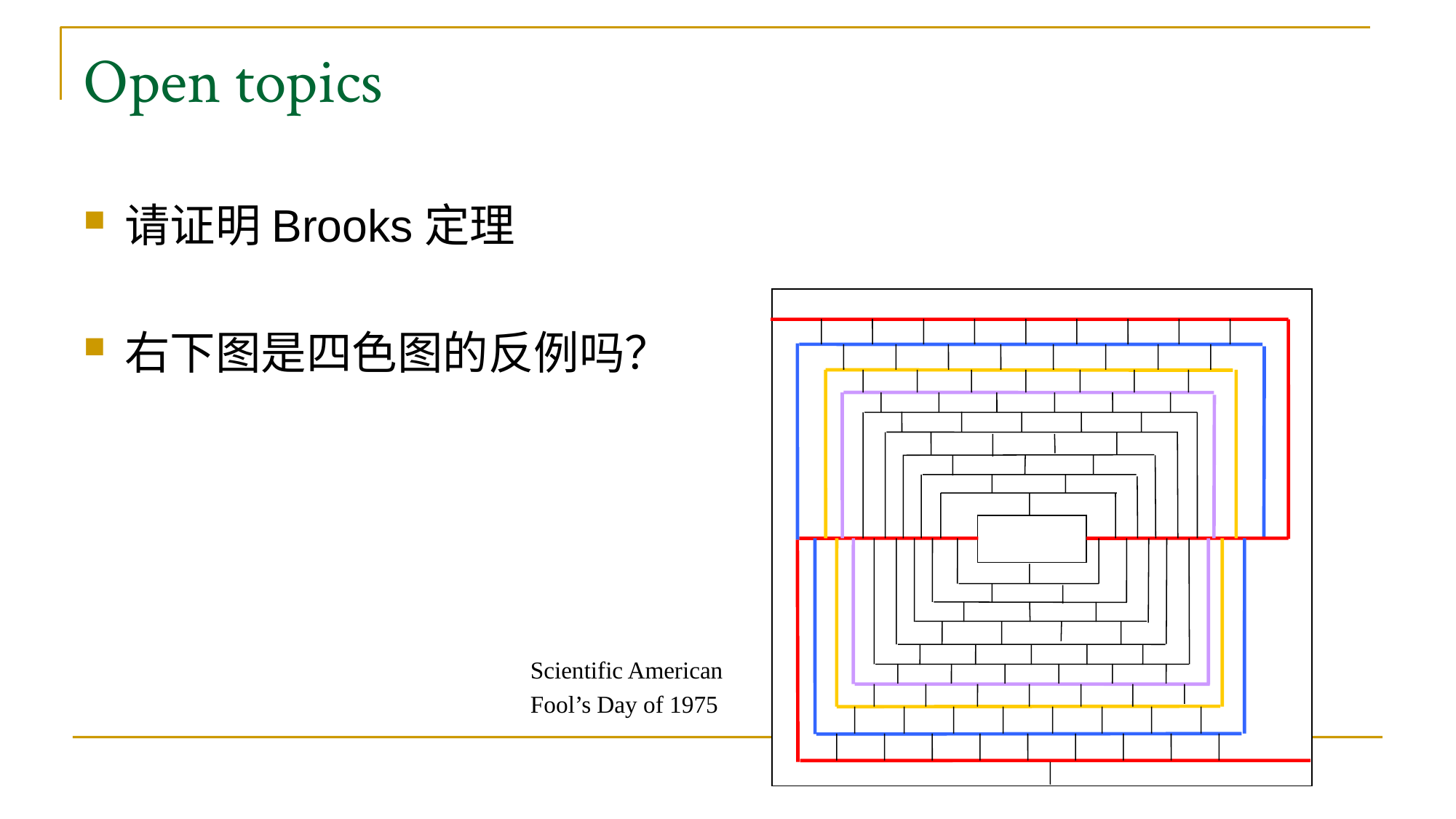

# Open topics
请证明Brooks定理

右下图是四色图的反例吗？

Scientific American
Fool’s Day of 1975